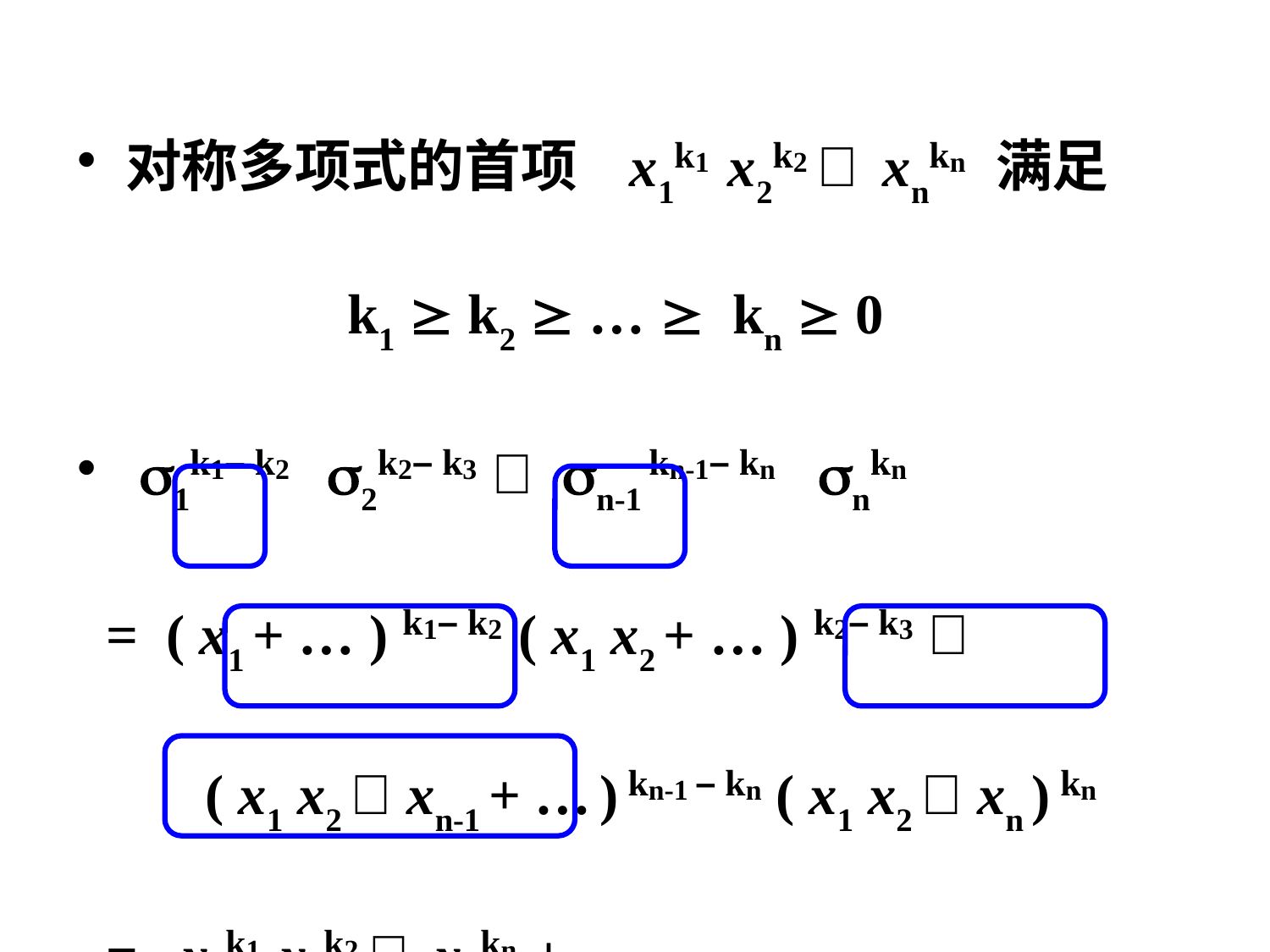

对称多项式的首项   x1k1  x2k2 …  xnkn  满足
                   k1 ≥ k2 ≥ … ≥  kn ≥ 0
 σ1k1– k2    σ2k2– k3  …  σn-1 kn-1– kn   σnkn
  =  ( x1 + … ) k1– k2  ( x1 x2 + … ) k2– k3  …
         ( x1 x2 … xn-1 + … ) kn-1 – kn ( x1 x2 … xn ) kn
  =   x1k1  x2k2 …  xnkn  + …